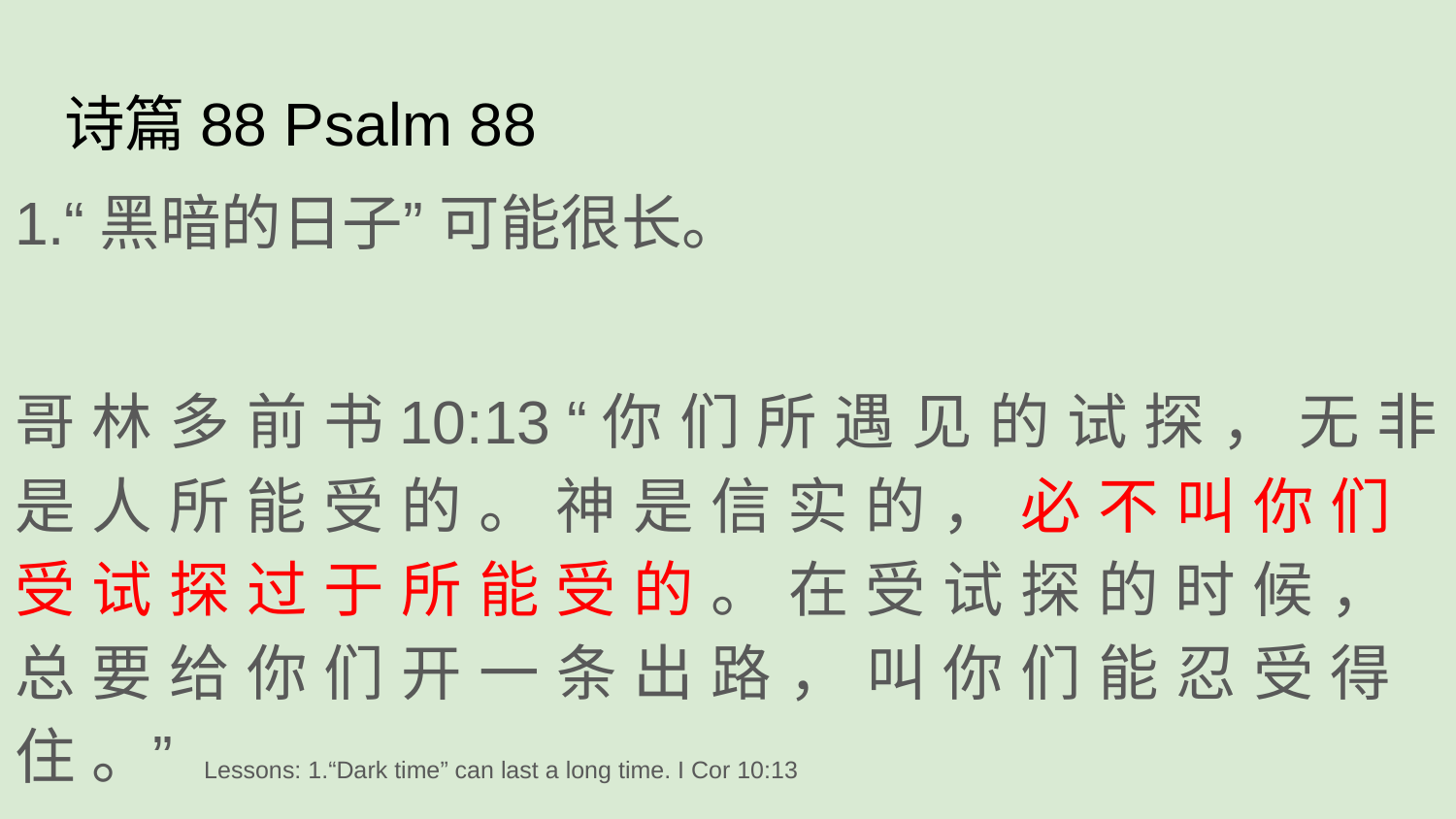

# 诗篇88 Psalm 88
1.“黑暗的日子” 可能很长。

哥 林 多 前 书10:13 “你 们 所 遇 见 的 试 探 ， 无 非 是 人 所 能 受 的 。 神 是 信 实 的 ， 必 不 叫 你 们 受 试 探 过 于 所 能 受 的 。 在 受 试 探 的 时 候 ， 总 要 给 你 们 开 一 条 出 路 ， 叫 你 们 能 忍 受 得 住 。” Lessons: 1.“Dark time” can last a long time. I Cor 10:13